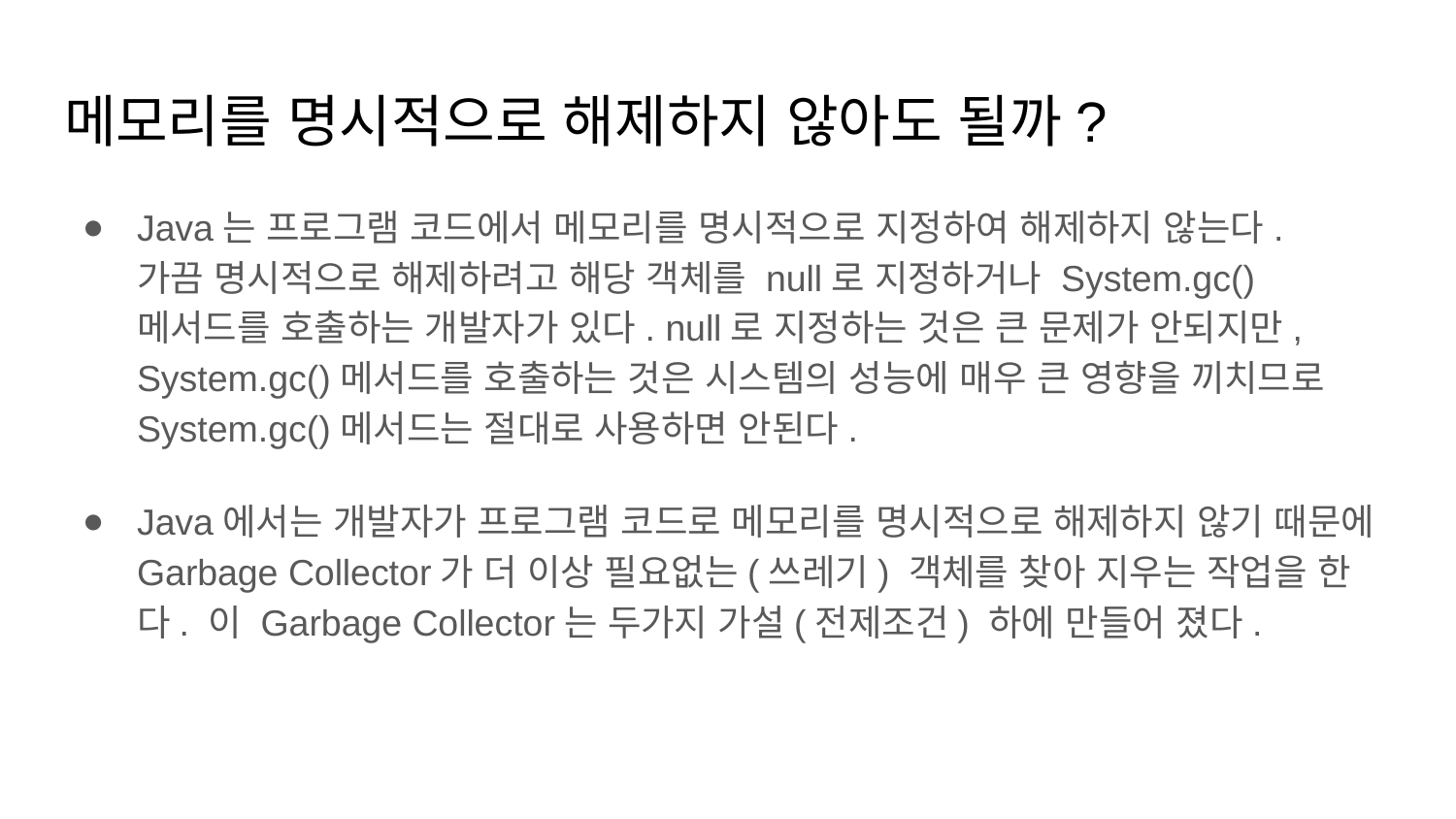

# 메모리를 명시적으로 해제하지 않아도 될까?
Java는 프로그램 코드에서 메모리를 명시적으로 지정하여 해제하지 않는다.
가끔 명시적으로 해제하려고 해당 객체를 null로 지정하거나 System.gc() 메서드를 호출하는 개발자가 있다. null로 지정하는 것은 큰 문제가 안되지만, System.gc()메서드를 호출하는 것은 시스템의 성능에 매우 큰 영향을 끼치므로 System.gc()메서드는 절대로 사용하면 안된다.
Java에서는 개발자가 프로그램 코드로 메모리를 명시적으로 해제하지 않기 때문에 Garbage Collector가 더 이상 필요없는(쓰레기) 객체를 찾아 지우는 작업을 한다. 이 Garbage Collector는 두가지 가설(전제조건) 하에 만들어 졌다.